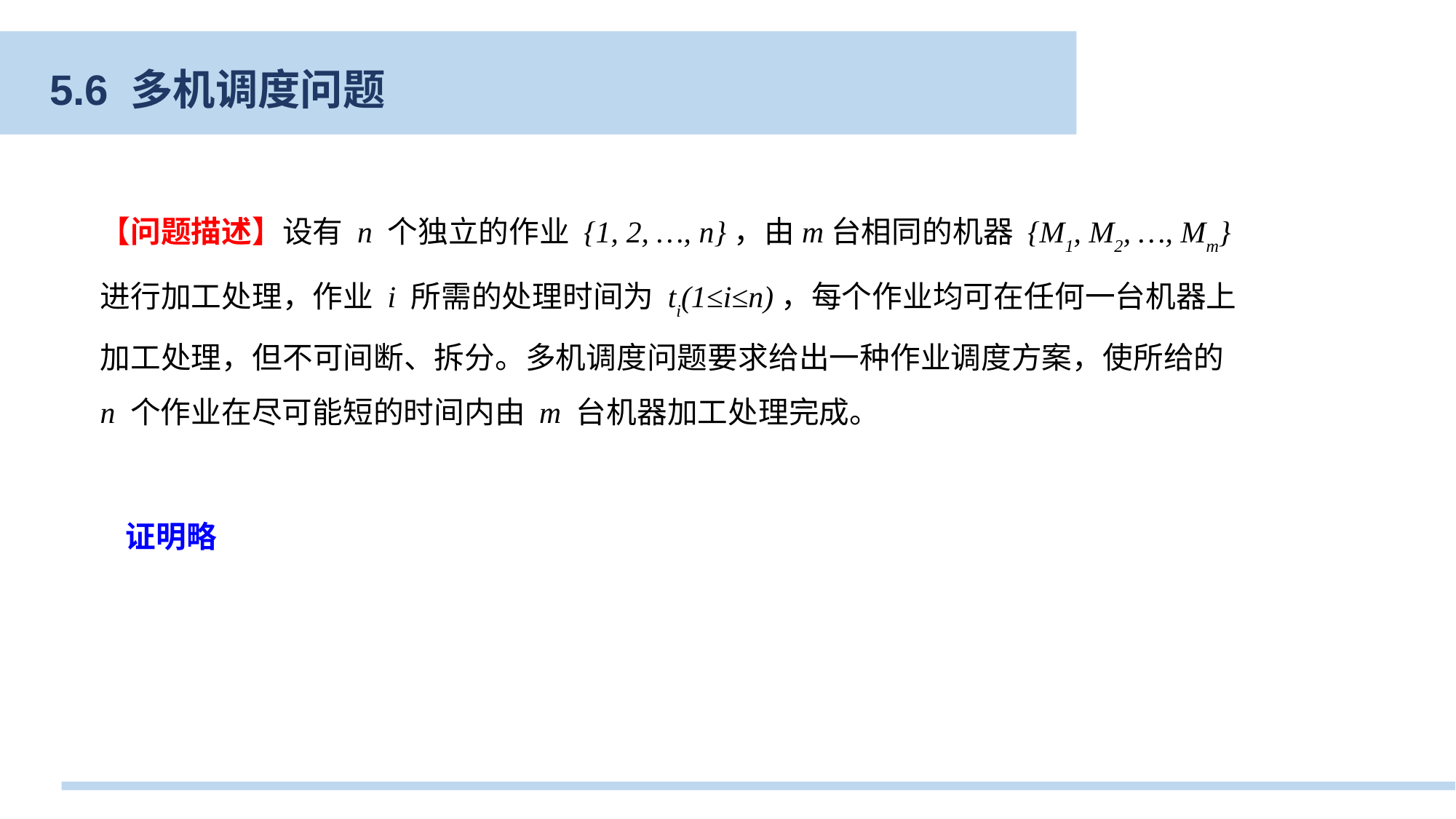

5.6 多机调度问题
【问题描述】设有 n 个独立的作业 {1, 2, …, n}，由m台相同的机器 {M1, M2, …, Mm} 进行加工处理，作业 i 所需的处理时间为 ti(1≤i≤n)，每个作业均可在任何一台机器上加工处理，但不可间断、拆分。多机调度问题要求给出一种作业调度方案，使所给的 n 个作业在尽可能短的时间内由 m 台机器加工处理完成。

证明略